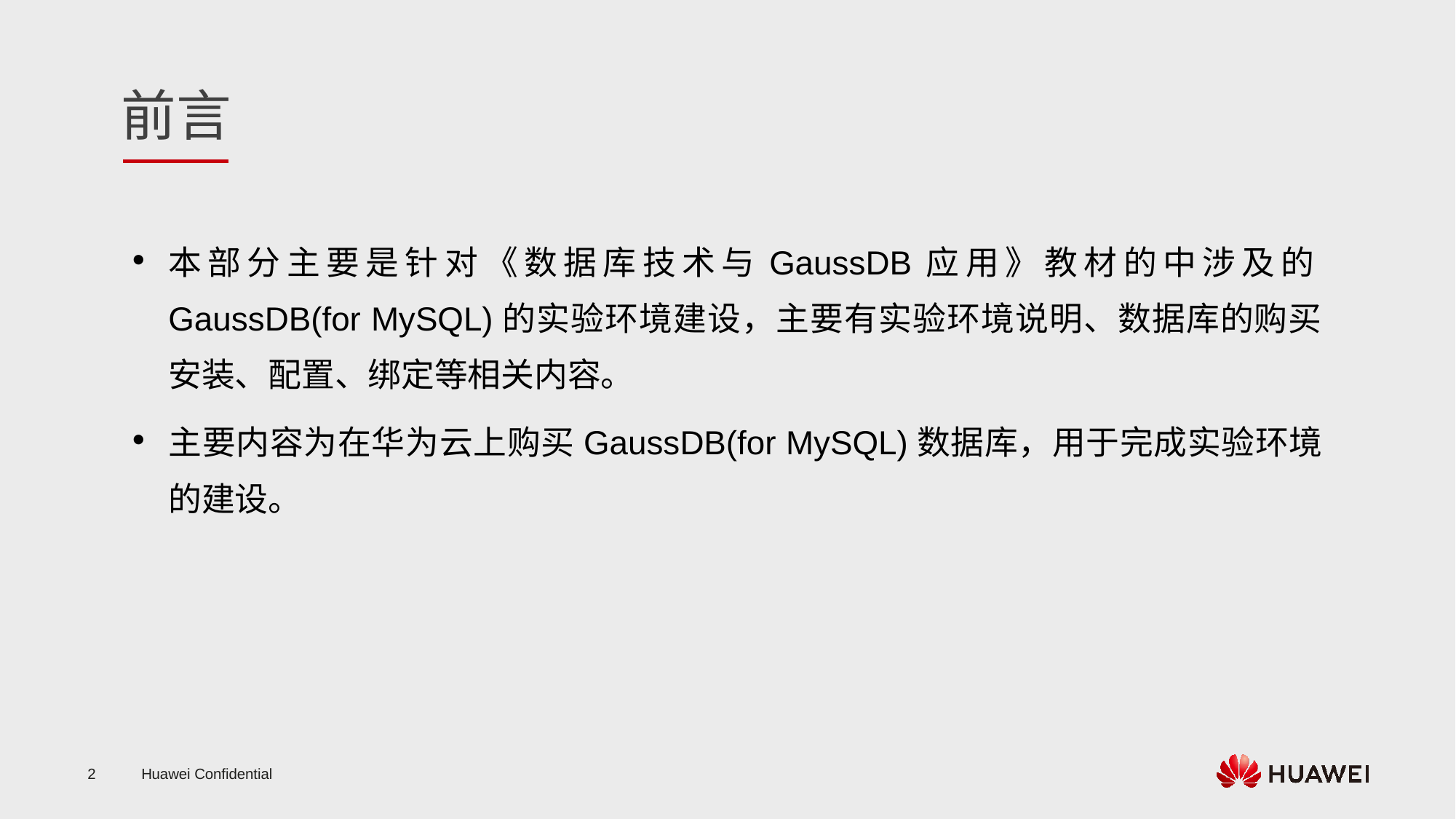

本部分主要是针对《数据库技术与GaussDB应用》教材的中涉及的GaussDB(for MySQL)的实验环境建设，主要有实验环境说明、数据库的购买安装、配置、绑定等相关内容。
主要内容为在华为云上购买GaussDB(for MySQL)数据库，用于完成实验环境的建设。